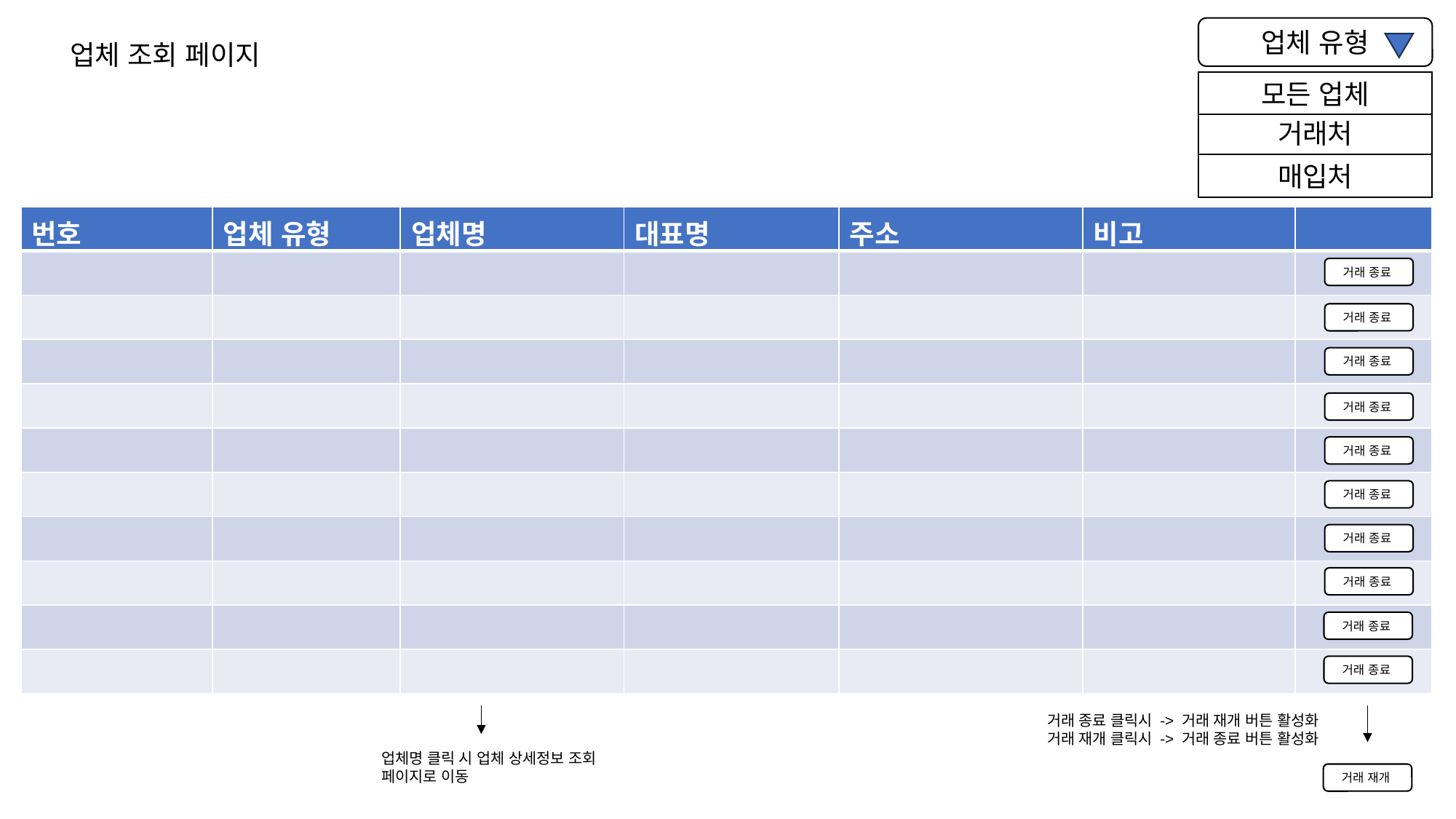

업체 유형
업체 조회 페이지

모든 업체
거래처
매입처
| 번호 | 업체 유형 | 업체명 | 대표명 | 주소 | 비고 |  |
| --- | --- | --- | --- | --- | --- | --- |
|  |  |  |  |  |  |  |
|  |  |  |  |  |  |  |
|  |  |  |  |  |  |  |
|  |  |  |  |  |  |  |
|  |  |  |  |  |  |  |
|  |  |  |  |  |  |  |
|  |  |  |  |  |  |  |
|  |  |  |  |  |  |  |
|  |  |  |  |  |  |  |
|  |  |  |  |  |  |  |
거래 종료
거래 종료
거래 종료
거래 종료
거래 종료
거래 종료
거래 종료
거래 종료
거래 종료
거래 종료
거래 종료 클릭시 -> 거래 재개 버튼 활성화
거래 재개 클릭시 -> 거래 종료 버튼 활성화
업체명 클릭 시 업체 상세정보 조회 페이지로 이동
거래 재개